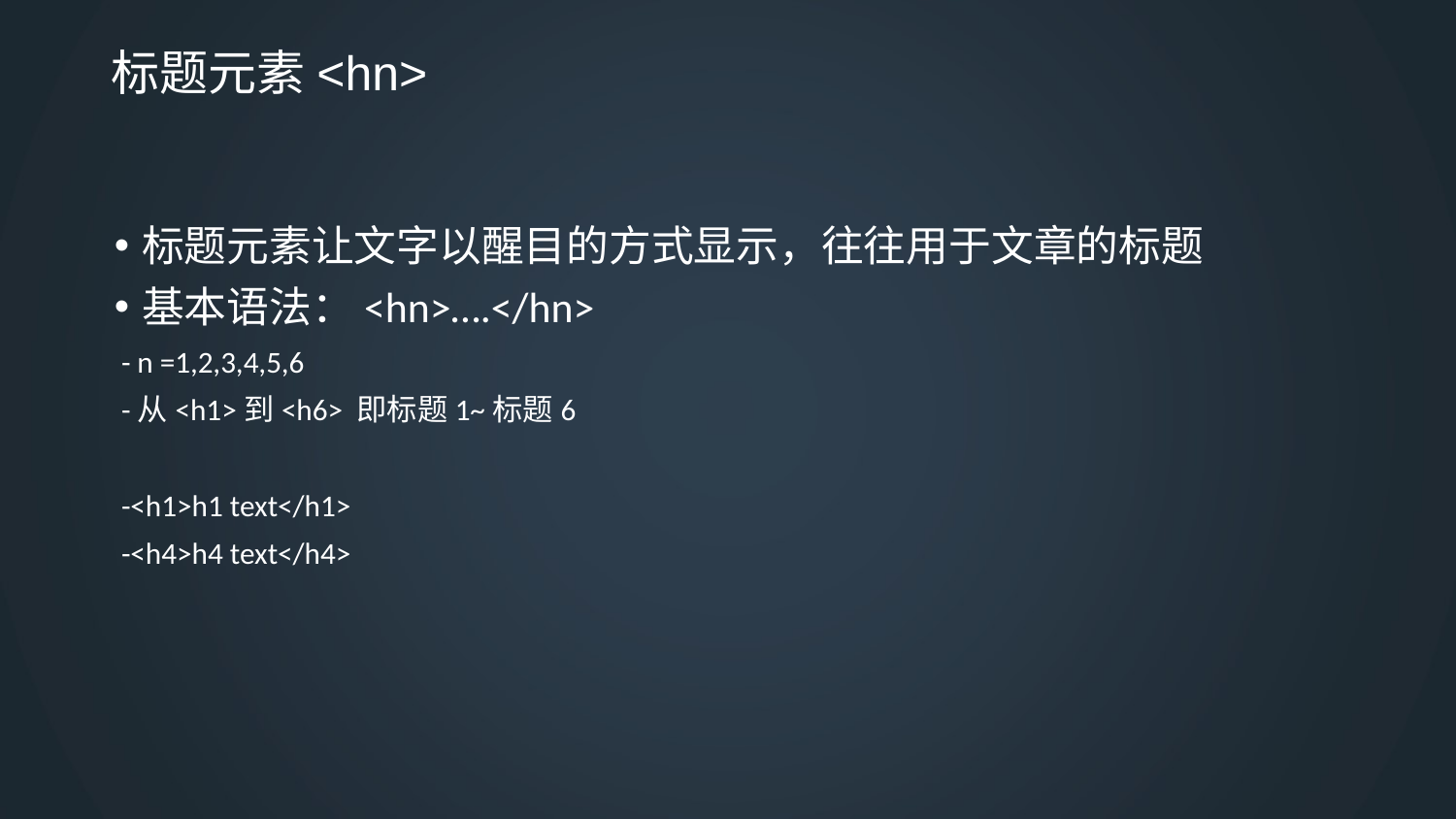

# 标题元素<hn>
标题元素让文字以醒目的方式显示，往往用于文章的标题
基本语法：<hn>….</hn>
 - n =1,2,3,4,5,6
 -从<h1>到<h6> 即标题1~标题6

 -<h1>h1 text</h1>
 -<h4>h4 text</h4>